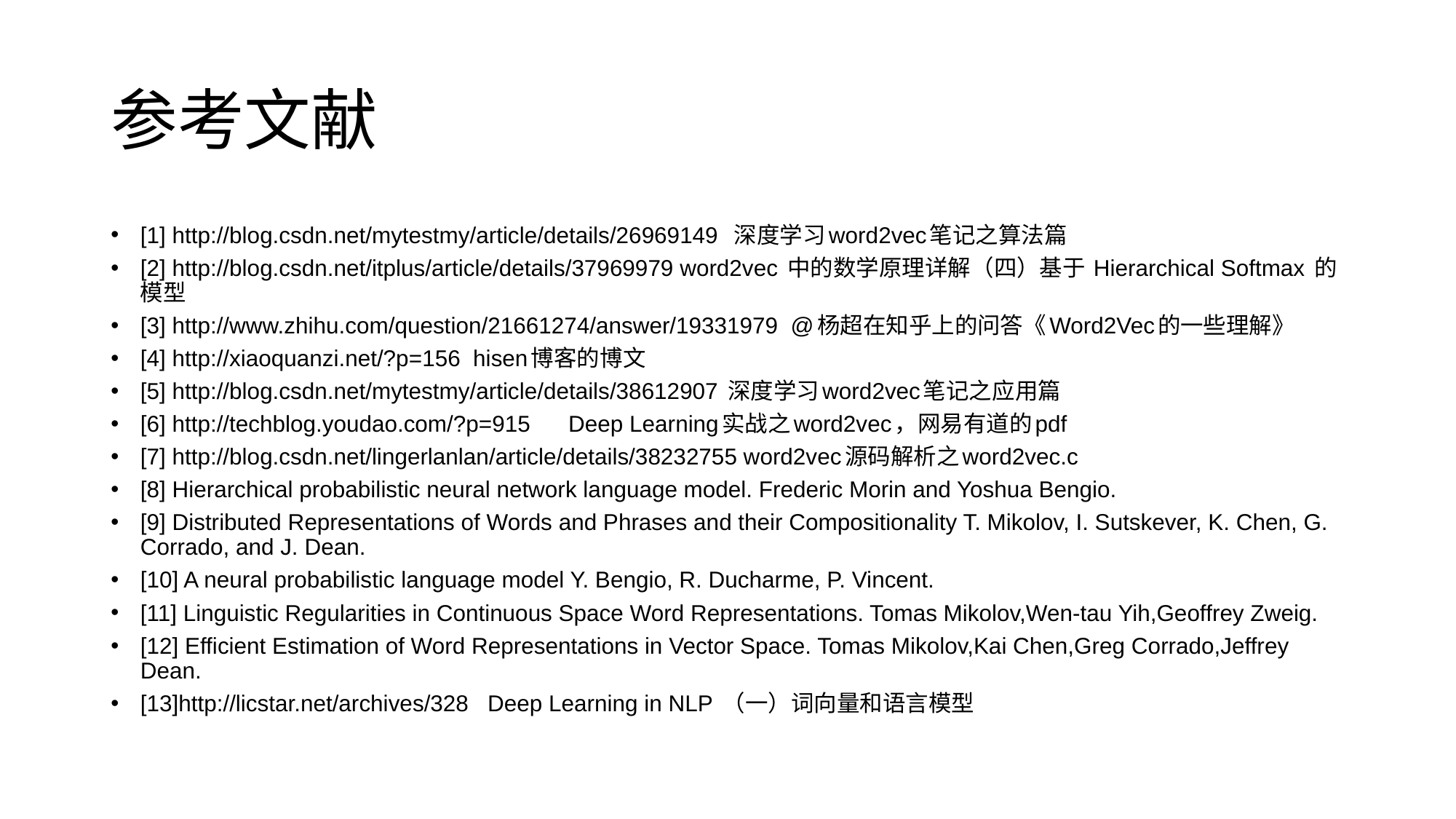

# 参考文献
[1] http://blog.csdn.net/mytestmy/article/details/26969149  深度学习word2vec笔记之算法篇
[2] http://blog.csdn.net/itplus/article/details/37969979 word2vec 中的数学原理详解（四）基于 Hierarchical Softmax 的模型
[3] http://www.zhihu.com/question/21661274/answer/19331979  @杨超在知乎上的问答《Word2Vec的一些理解》
[4] http://xiaoquanzi.net/?p=156  hisen博客的博文
[5] http://blog.csdn.net/mytestmy/article/details/38612907 深度学习word2vec笔记之应用篇
[6] http://techblog.youdao.com/?p=915      Deep Learning实战之word2vec，网易有道的pdf
[7] http://blog.csdn.net/lingerlanlan/article/details/38232755 word2vec源码解析之word2vec.c
[8] Hierarchical probabilistic neural network language model. Frederic Morin and Yoshua Bengio.
[9] Distributed Representations of Words and Phrases and their Compositionality T. Mikolov, I. Sutskever, K. Chen, G. Corrado, and J. Dean.
[10] A neural probabilistic language model Y. Bengio, R. Ducharme, P. Vincent.
[11] Linguistic Regularities in Continuous Space Word Representations. Tomas Mikolov,Wen-tau Yih,Geoffrey Zweig.
[12] Efficient Estimation of Word Representations in Vector Space. Tomas Mikolov,Kai Chen,Greg Corrado,Jeffrey Dean.
[13]http://licstar.net/archives/328   Deep Learning in NLP （一）词向量和语言模型